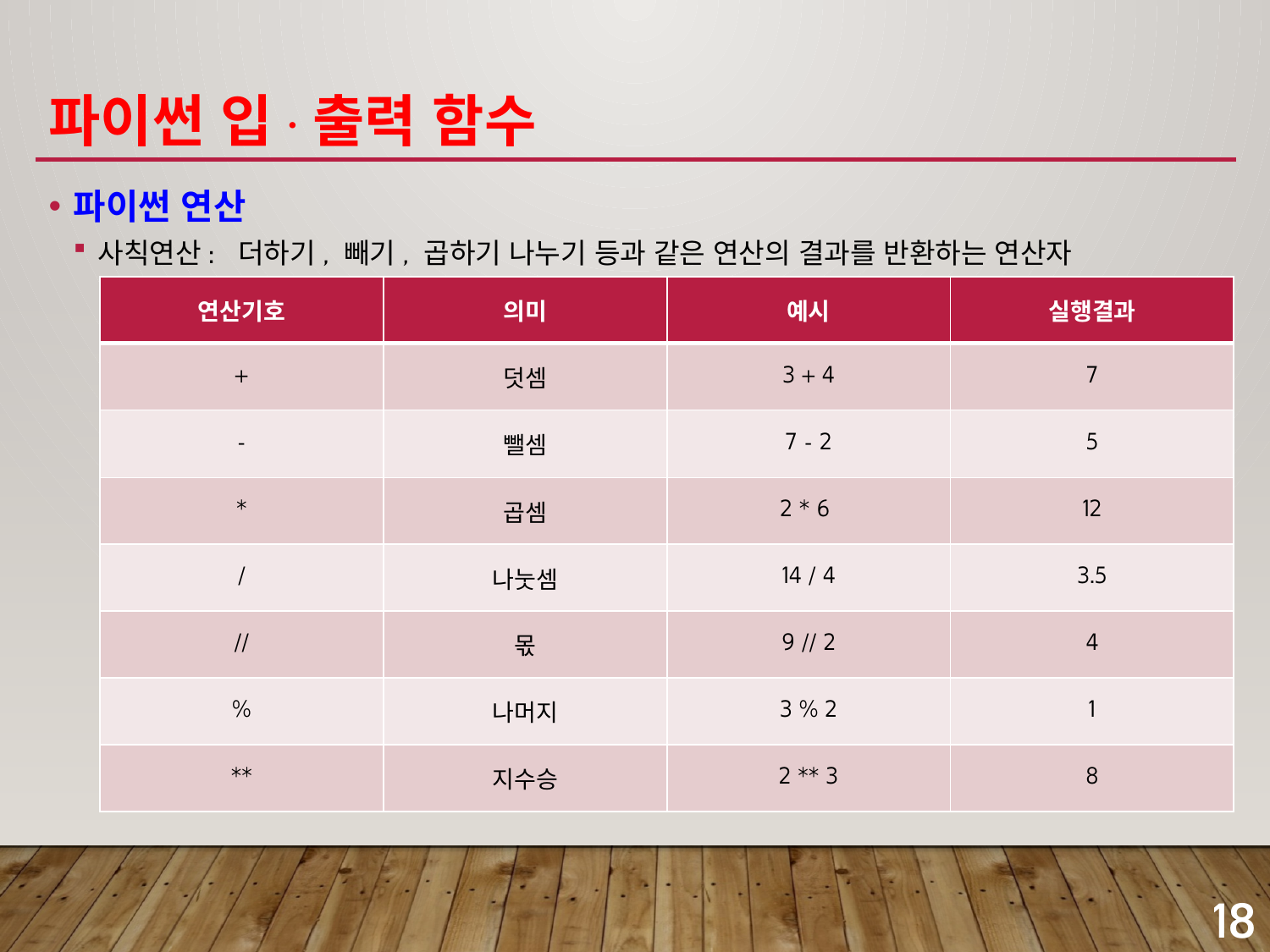

# 파이썬 입·출력 함수
파이썬 연산
사칙연산:  더하기, 빼기, 곱하기 나누기 등과 같은 연산의 결과를 반환하는 연산자

| 연산기호 | 의미 | 예시 | 실행결과 |
| --- | --- | --- | --- |
| + | 덧셈 | 3 + 4 | 7 |
| - | 뺄셈 | 7 - 2 | 5 |
| \* | 곱셈 | 2 \* 6 | 12 |
| / | 나눗셈 | 14 / 4 | 3.5 |
| // | 몫 | 9 // 2 | 4 |
| % | 나머지 | 3 % 2 | 1 |
| \*\* | 지수승 | 2 \*\* 3 | 8 |